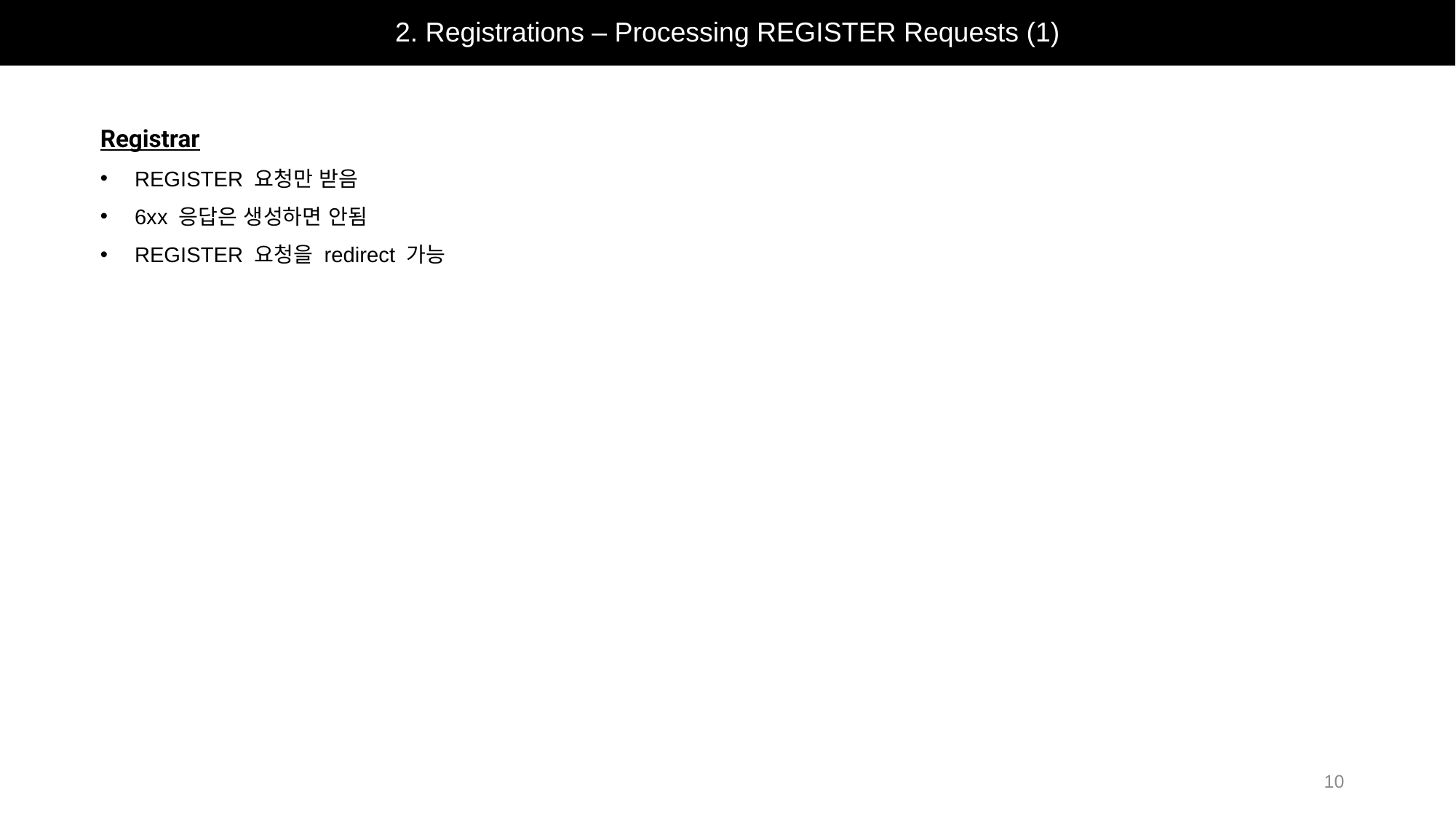

# 2. Registrations – Processing REGISTER Requests (1)
Registrar
REGISTER 요청만 받음
6xx 응답은 생성하면 안됨
REGISTER 요청을 redirect 가능

10